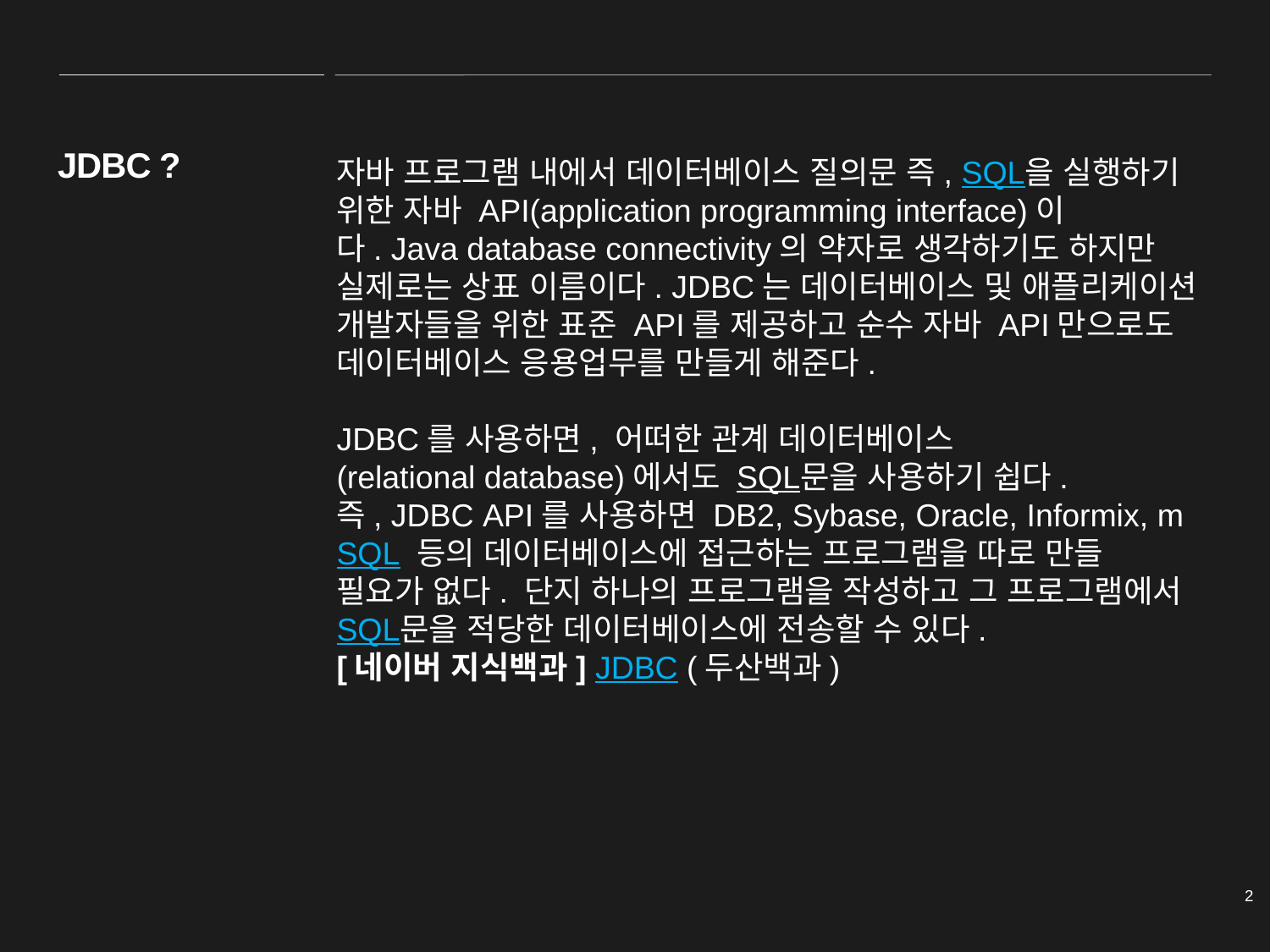

JDBC ?
자바 프로그램 내에서 데이터베이스 질의문 즉, SQL을 실행하기 위한 자바 API(application programming interface)이다. Java database connectivity의 약자로 생각하기도 하지만 실제로는 상표 이름이다. JDBC는 데이터베이스 및 애플리케이션 개발자들을 위한 표준 API를 제공하고 순수 자바 API만으로도 데이터베이스 응용업무를 만들게 해준다.
JDBC를 사용하면, 어떠한 관계 데이터베이스(relational database)에서도 SQL문을 사용하기 쉽다. 즉, JDBC API를 사용하면 DB2, Sybase, Oracle, Informix, mSQL 등의 데이터베이스에 접근하는 프로그램을 따로 만들 필요가 없다. 단지 하나의 프로그램을 작성하고 그 프로그램에서 SQL문을 적당한 데이터베이스에 전송할 수 있다.
[네이버 지식백과] JDBC (두산백과)

2